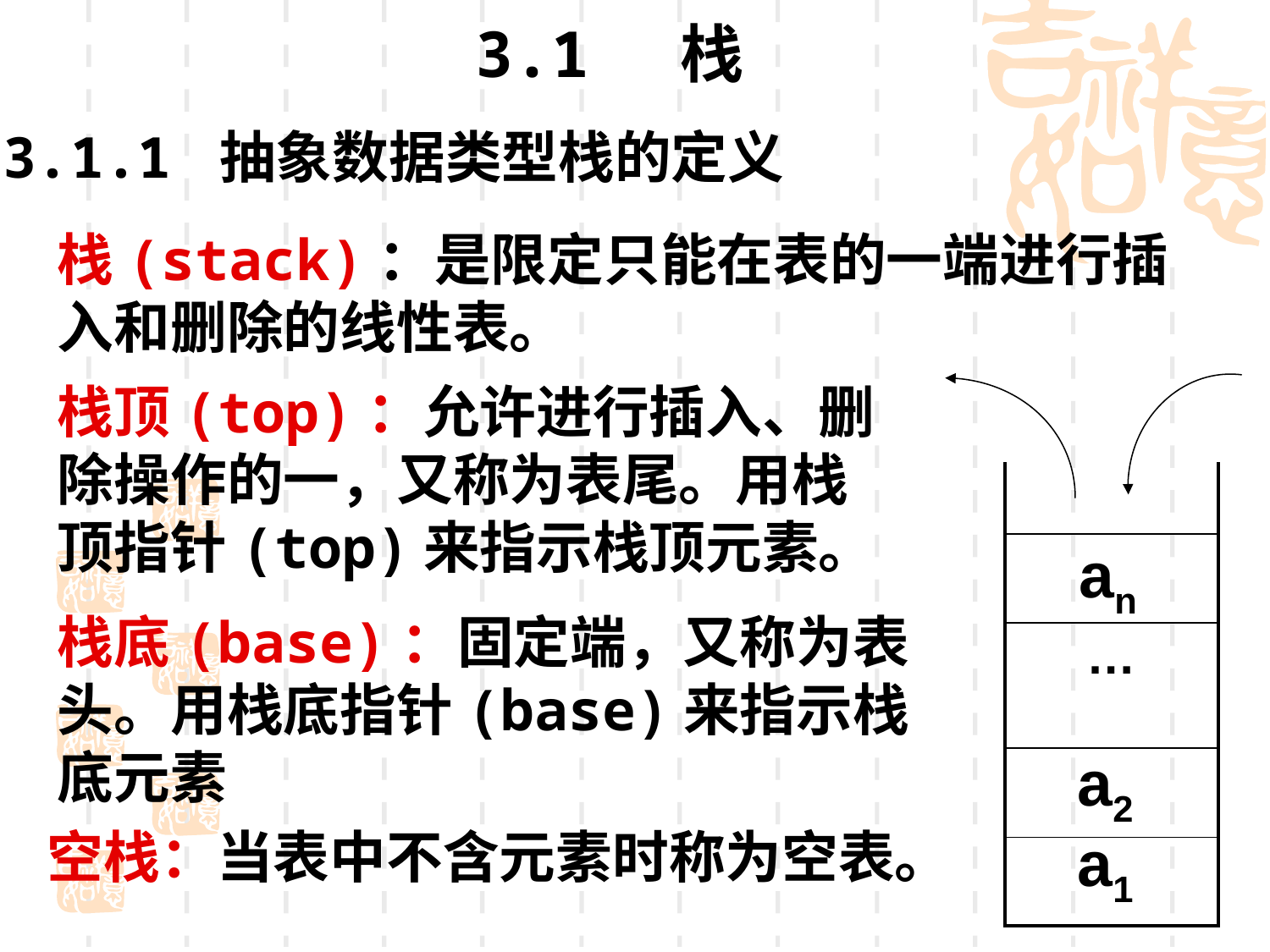

3.1  栈
3.1.1 抽象数据类型栈的定义
栈(stack)：是限定只能在表的一端进行插入和删除的线性表。

栈顶(top)：允许进行插入、删除操作的一，又称为表尾。用栈顶指针(top)来指示栈顶元素。

|  |
| --- |
|  |
| … |
|  |
|  |
an
栈底(base)：固定端，又称为表头。用栈底指针(base)来指示栈底元素
a2
空栈：当表中不含元素时称为空表。
a1